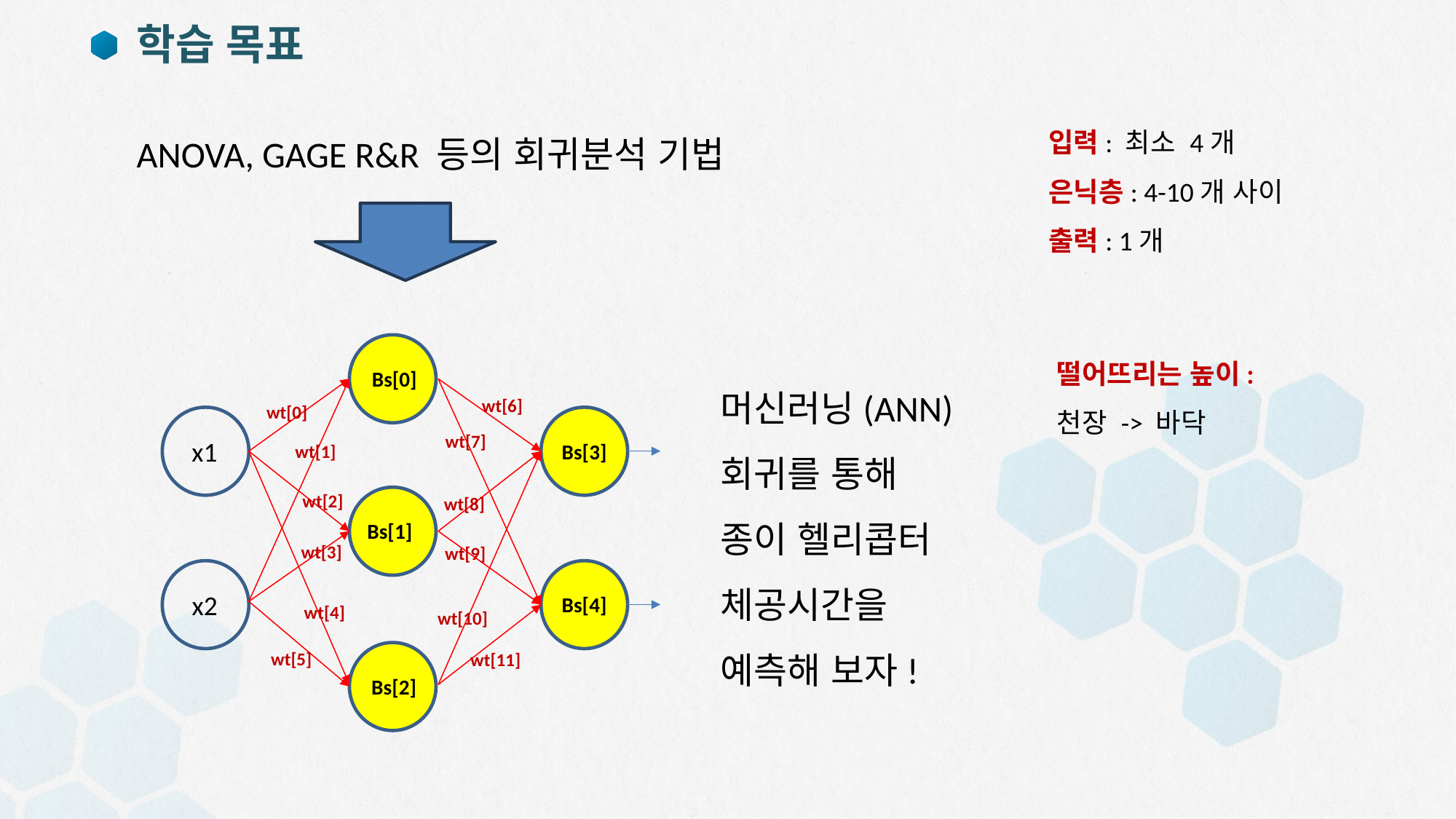

학습 목표

입력: 최소 4개
은닉층: 4-10개 사이
출력: 1개
ANOVA, GAGE R&R 등의 회귀분석 기법

떨어뜨리는 높이:
천장 -> 바닥
머신러닝(ANN)
회귀를 통해
종이 헬리콥터
체공시간을
예측해 보자!
Bs[0]
wt[6]
wt[0]

wt[7]
x1
Bs[3]
wt[1]
wt[2]
wt[8]

Bs[1]
wt[3]
wt[9]

x2
Bs[4]
wt[4]
wt[10]
wt[5]
wt[11]

Bs[2]